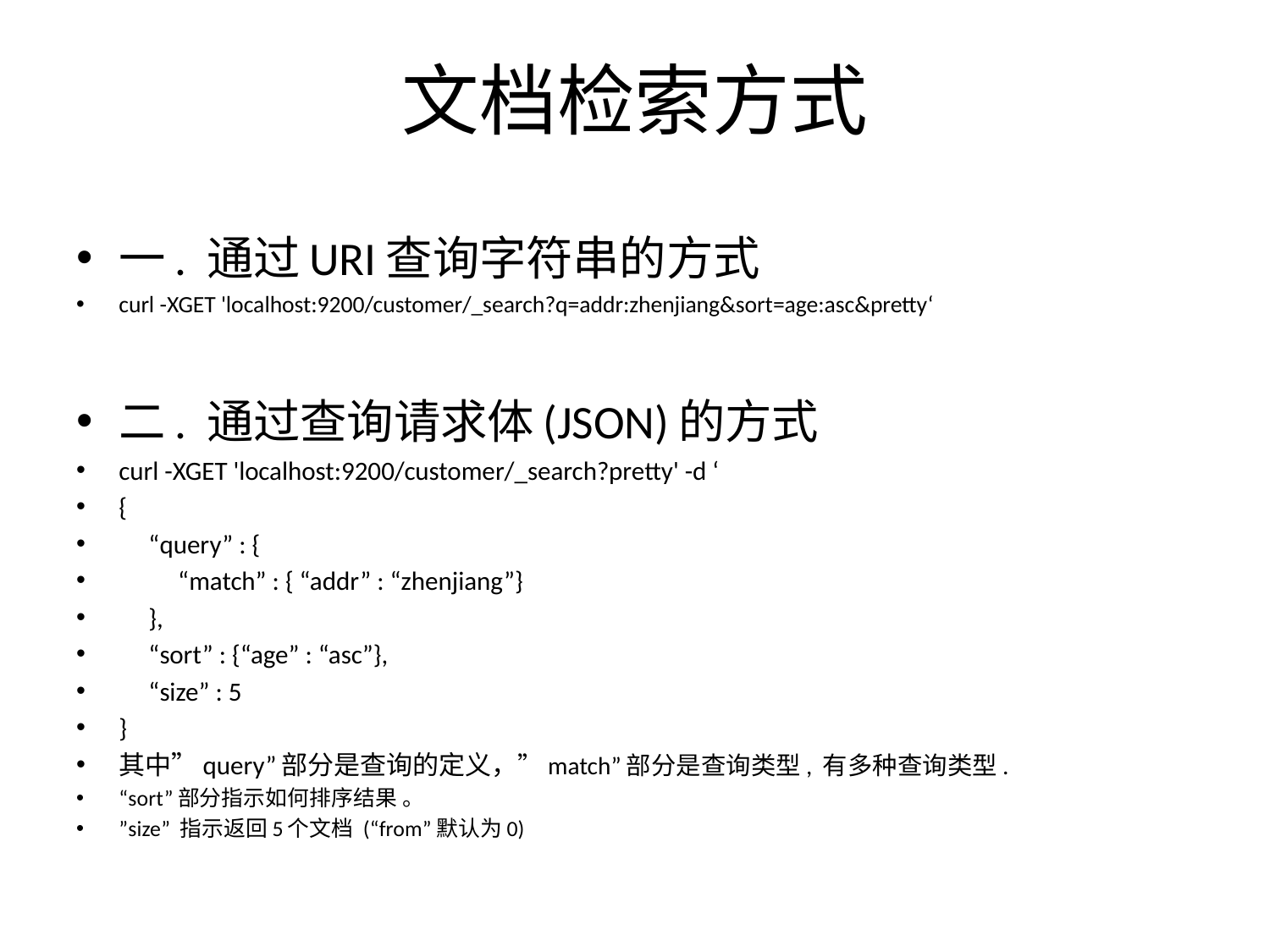

# 文档检索方式
一. 通过URI查询字符串的方式
curl -XGET 'localhost:9200/customer/_search?q=addr:zhenjiang&sort=age:asc&pretty‘

二. 通过查询请求体(JSON)的方式
curl -XGET 'localhost:9200/customer/_search?pretty' -d ‘
{
     “query” : {
          “match” : { “addr” : “zhenjiang”}
     },
     “sort” : {“age” : “asc”},
     “size” : 5
}
其中”query”部分是查询的定义，”match”部分是查询类型, 有多种查询类型.
“sort”部分指示如何排序结果 。
”size” 指示返回5个文档 (“from”默认为0)